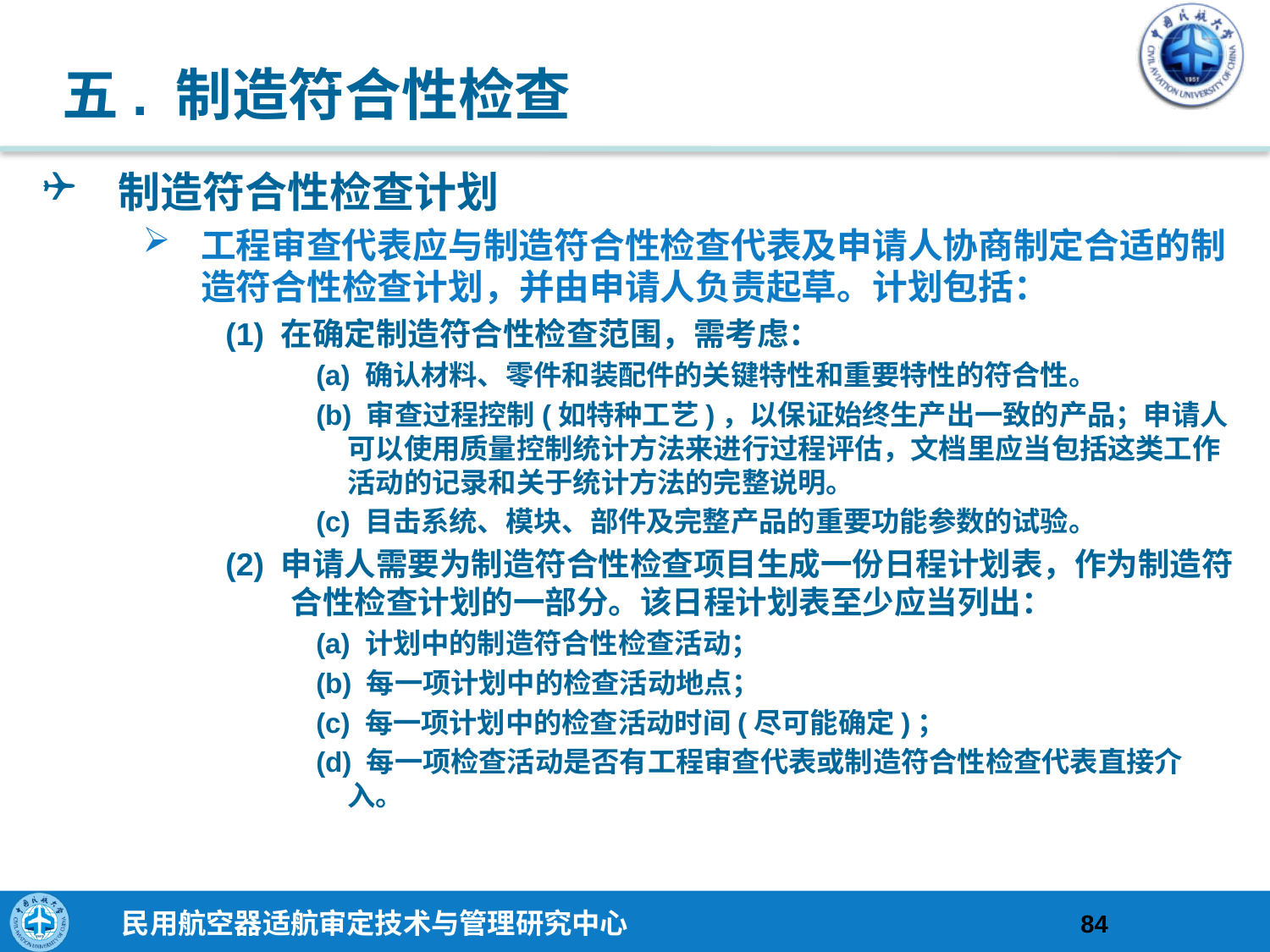

# 五. 制造符合性检查
制造符合性检查计划
工程审查代表应与制造符合性检查代表及申请人协商制定合适的制造符合性检查计划，并由申请人负责起草。计划包括：
(1) 在确定制造符合性检查范围，需考虑：
(a) 确认材料、零件和装配件的关键特性和重要特性的符合性。
(b) 审查过程控制(如特种工艺)，以保证始终生产出一致的产品；申请人可以使用质量控制统计方法来进行过程评估，文档里应当包括这类工作活动的记录和关于统计方法的完整说明。
(c) 目击系统、模块、部件及完整产品的重要功能参数的试验。
(2) 申请人需要为制造符合性检查项目生成一份日程计划表，作为制造符合性检查计划的一部分。该日程计划表至少应当列出：
(a) 计划中的制造符合性检查活动；
(b) 每一项计划中的检查活动地点；
(c) 每一项计划中的检查活动时间(尽可能确定)；
(d) 每一项检查活动是否有工程审查代表或制造符合性检查代表直接介入。